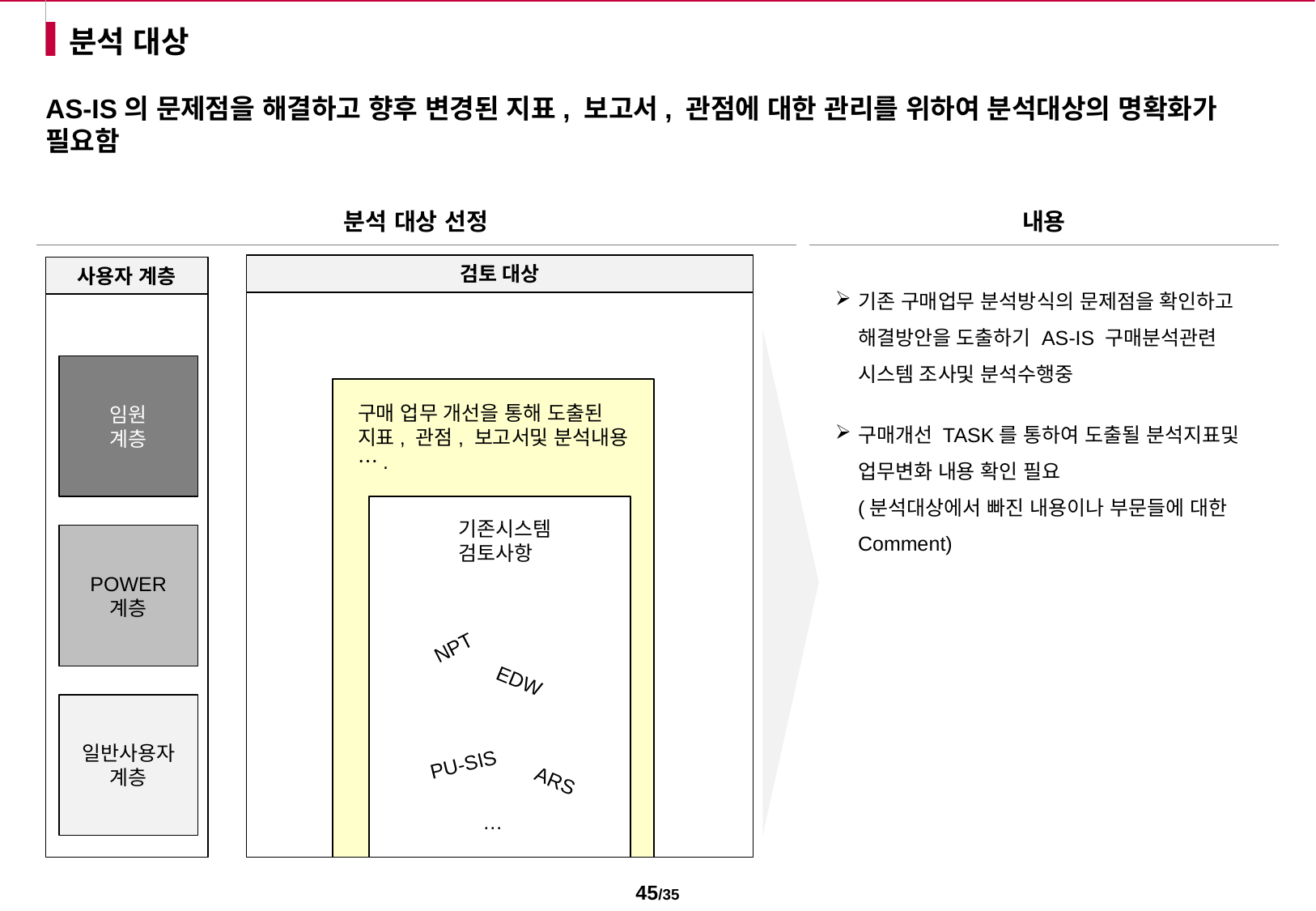

# 분석 대상
AS-IS의 문제점을 해결하고 향후 변경된 지표, 보고서, 관점에 대한 관리를 위하여 분석대상의 명확화가 필요함
분석 대상 선정
내용
검토 대상
사용자 계층
기존 구매업무 분석방식의 문제점을 확인하고
해결방안을 도출하기 AS-IS 구매분석관련
시스템 조사및 분석수행중
구매개선 TASK를 통하여 도출될 분석지표및
업무변화 내용 확인 필요
(분석대상에서 빠진 내용이나 부문들에 대한
Comment)

임원
계층

구매 업무 개선을 통해 도출된
지표, 관점, 보고서및 분석내용
….

기존시스템
검토사항
POWER
계층

NPT
EDW
일반사용자 계층
PU-SIS
ARS
…